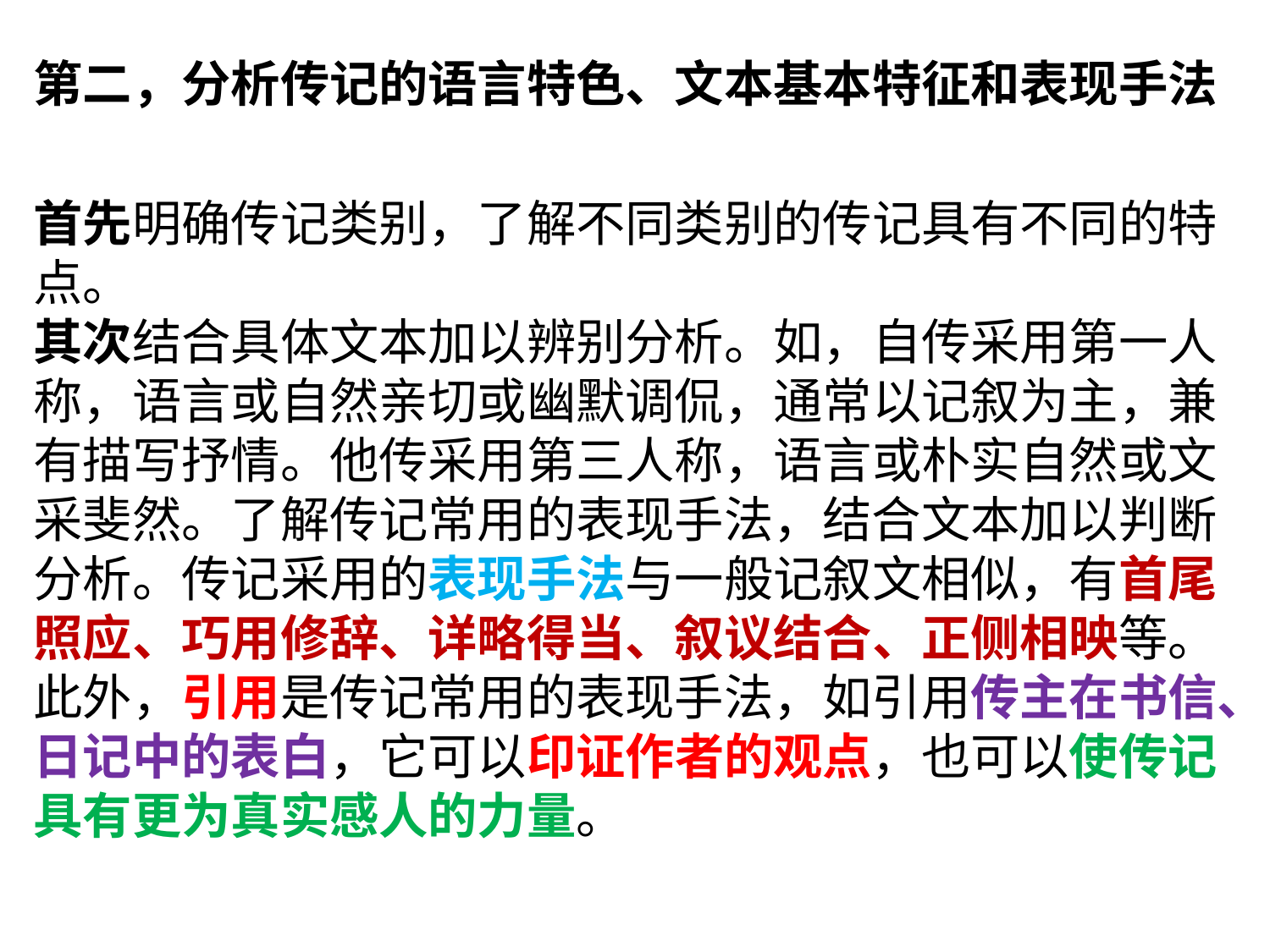

第二，分析传记的语言特色、文本基本特征和表现手法
首先明确传记类别，了解不同类别的传记具有不同的特点。
其次结合具体文本加以辨别分析。如，自传采用第一人称，语言或自然亲切或幽默调侃，通常以记叙为主，兼有描写抒情。他传采用第三人称，语言或朴实自然或文采斐然。了解传记常用的表现手法，结合文本加以判断分析。传记采用的表现手法与一般记叙文相似，有首尾照应、巧用修辞、详略得当、叙议结合、正侧相映等。此外，引用是传记常用的表现手法，如引用传主在书信、日记中的表白，它可以印证作者的观点，也可以使传记具有更为真实感人的力量。